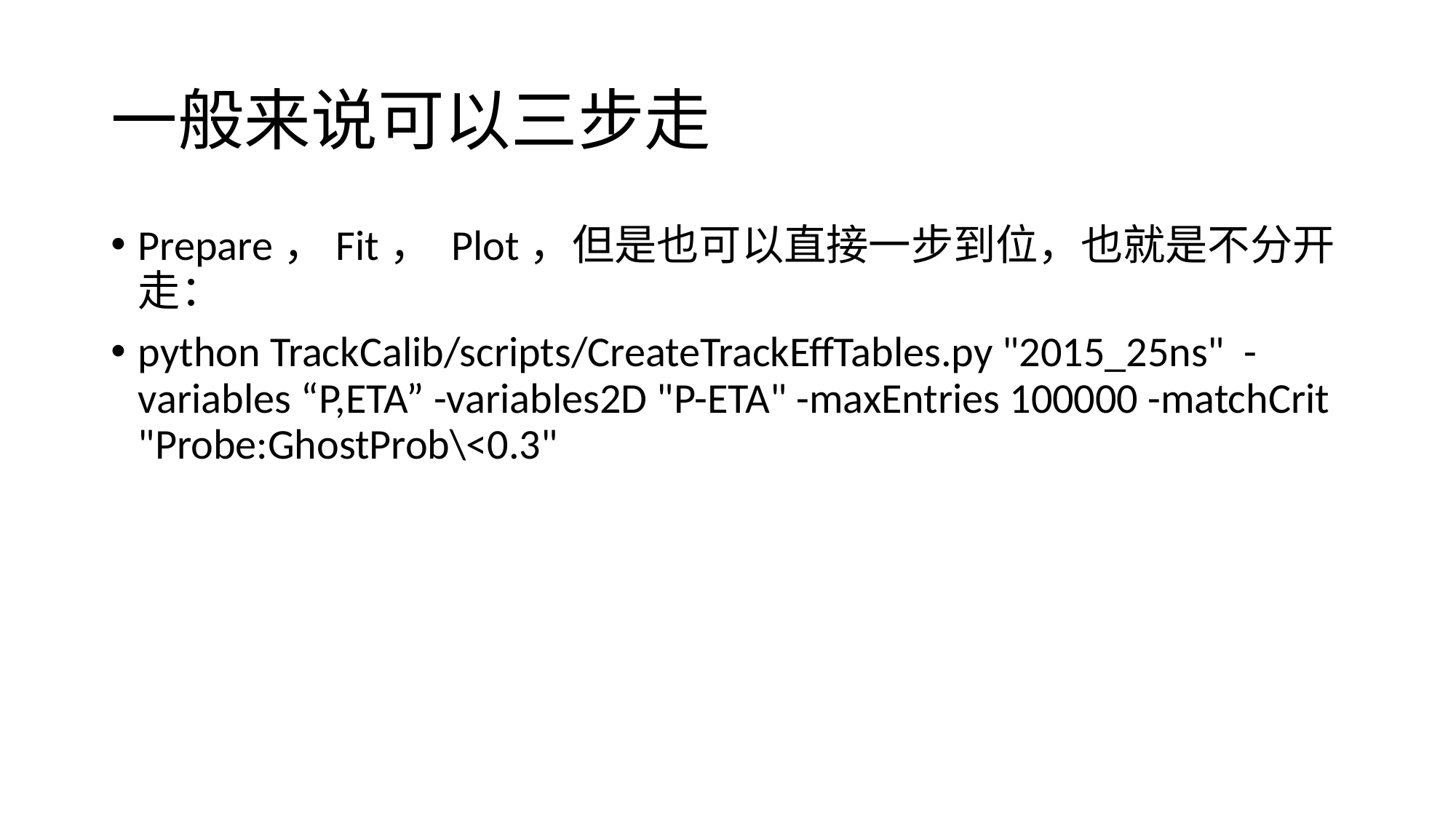

# 一般来说可以三步走
Prepare，Fit， Plot，但是也可以直接一步到位，也就是不分开走：
python TrackCalib/scripts/CreateTrackEffTables.py "2015_25ns"  -variables “P,ETA” -variables2D "P-ETA" -maxEntries 100000 -matchCrit "Probe:GhostProb\<0.3"